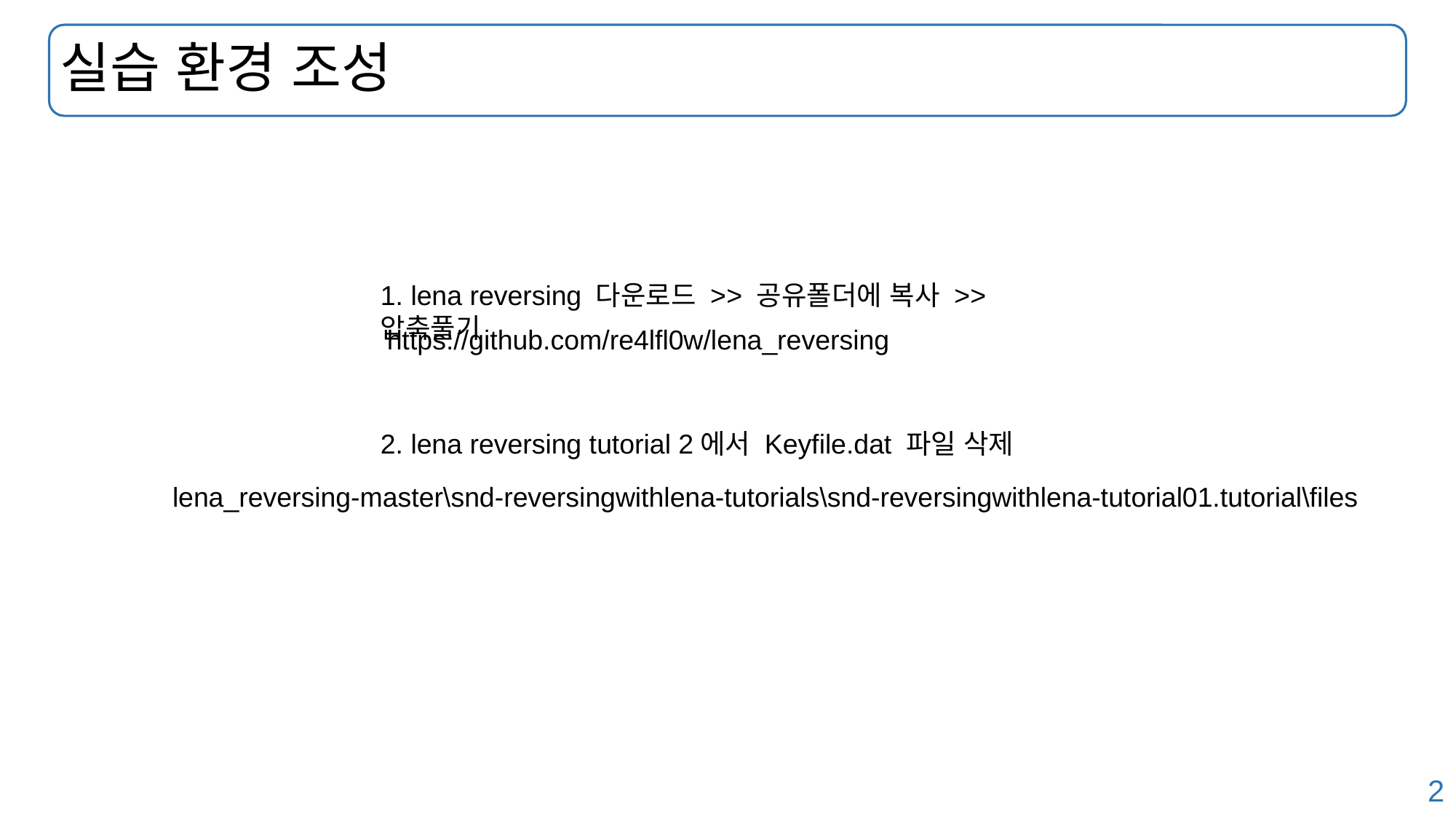

# 실습 환경 조성
1. lena reversing 다운로드 >> 공유폴더에 복사 >> 압축풀기
https://github.com/re4lfl0w/lena_reversing
2. lena reversing tutorial 2에서 Keyfile.dat 파일 삭제
lena_reversing-master\snd-reversingwithlena-tutorials\snd-reversingwithlena-tutorial01.tutorial\files